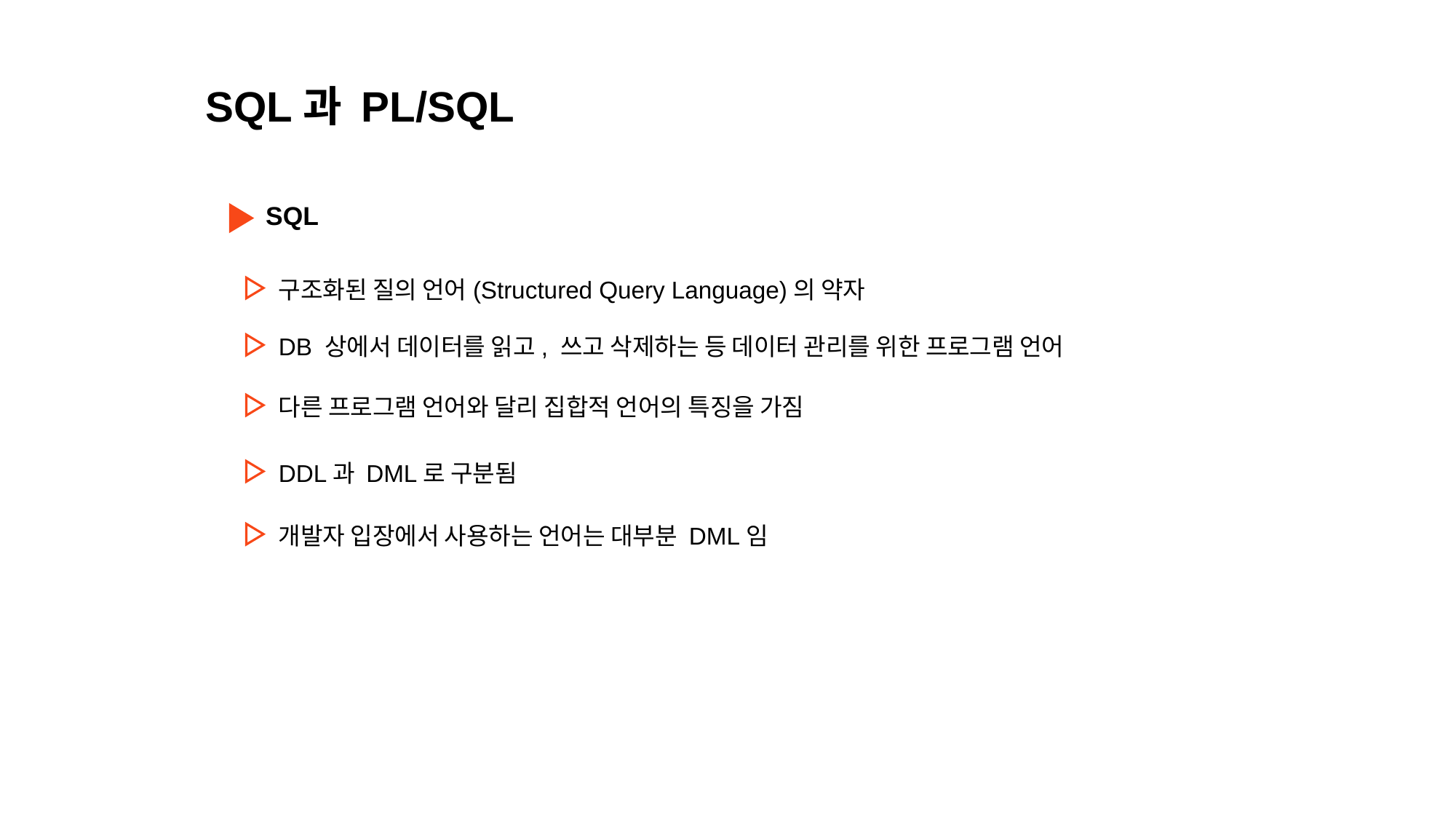

0
SQL과 PL/SQL
SQL

구조화된 질의 언어(Structured Query Language)의 약자

DB 상에서 데이터를 읽고, 쓰고 삭제하는 등 데이터 관리를 위한 프로그램 언어

다른 프로그램 언어와 달리 집합적 언어의 특징을 가짐

DDL과 DML로 구분됨

개발자 입장에서 사용하는 언어는 대부분 DML임